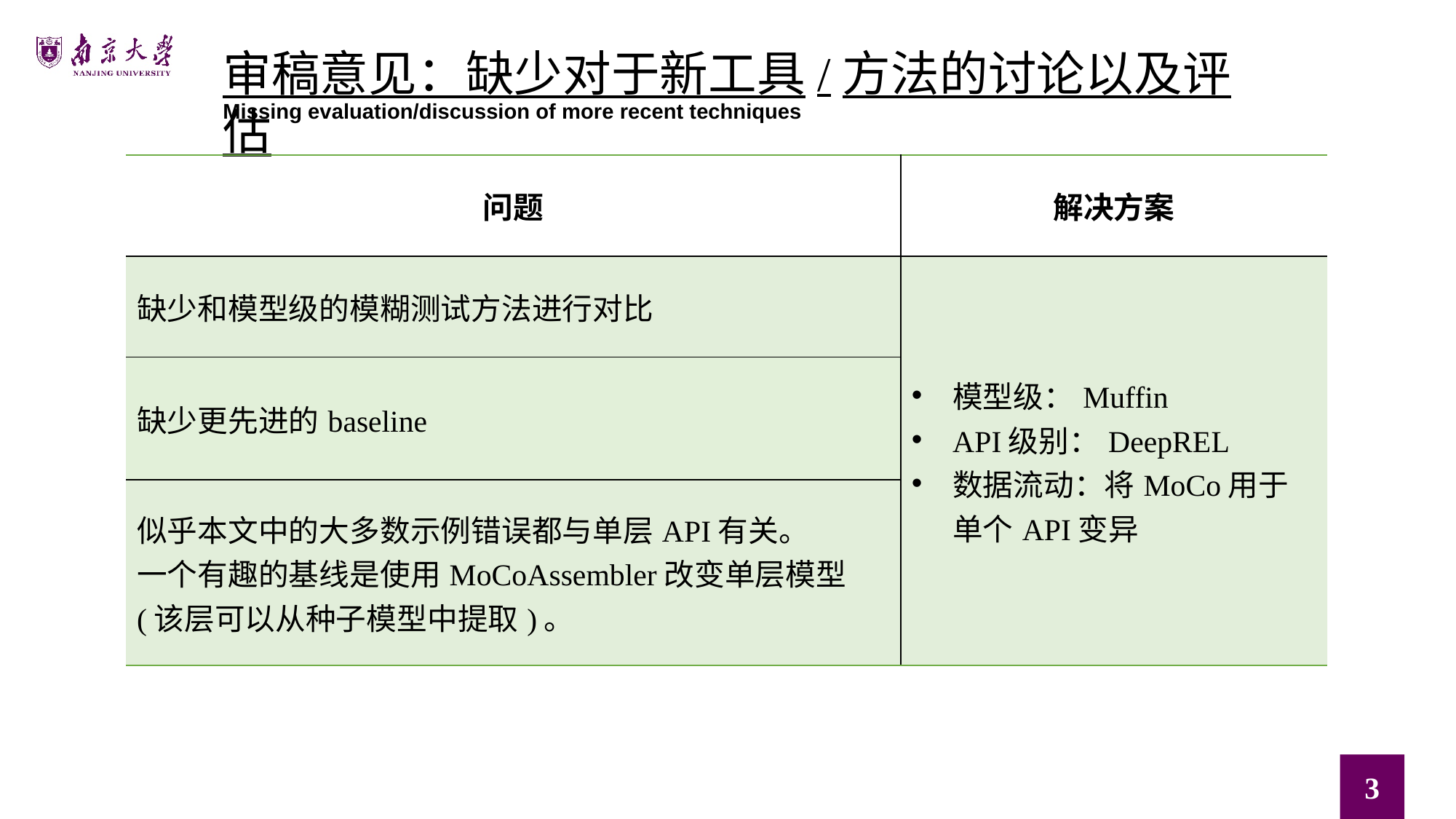

审稿意见：缺少对于新工具/方法的讨论以及评估
Missing evaluation/discussion of more recent techniques
| 问题 | 解决方案 |
| --- | --- |
| 缺少和模型级的模糊测试方法进行对比 | 模型级：Muffin API级别：DeepREL 数据流动：将MoCo用于单个API变异 |
| 缺少更先进的baseline |  |
| 似乎本文中的大多数示例错误都与单层API有关。 一个有趣的基线是使用MoCoAssembler改变单层模型(该层可以从种子模型中提取)。 |  |
3